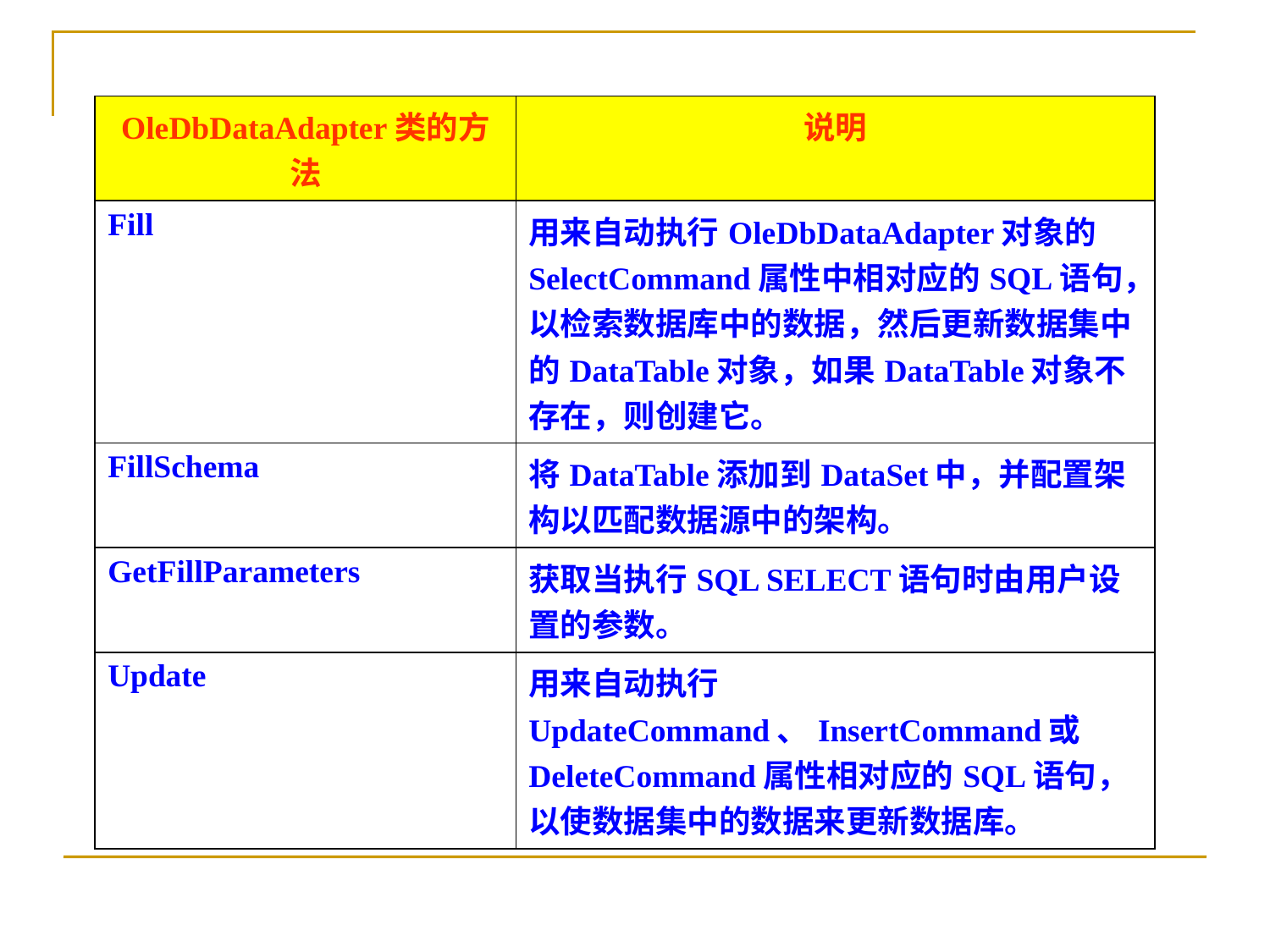

| OleDbDataAdapter类的方法 | 说明 |
| --- | --- |
| Fill | 用来自动执行OleDbDataAdapter对象的SelectCommand属性中相对应的SQL语句，以检索数据库中的数据，然后更新数据集中的DataTable对象，如果DataTable对象不存在，则创建它。 |
| FillSchema | 将DataTable添加到DataSet中，并配置架构以匹配数据源中的架构。 |
| GetFillParameters | 获取当执行SQL SELECT语句时由用户设置的参数。 |
| Update | 用来自动执行UpdateCommand、InsertCommand或DeleteCommand属性相对应的SQL语句，以使数据集中的数据来更新数据库。 |